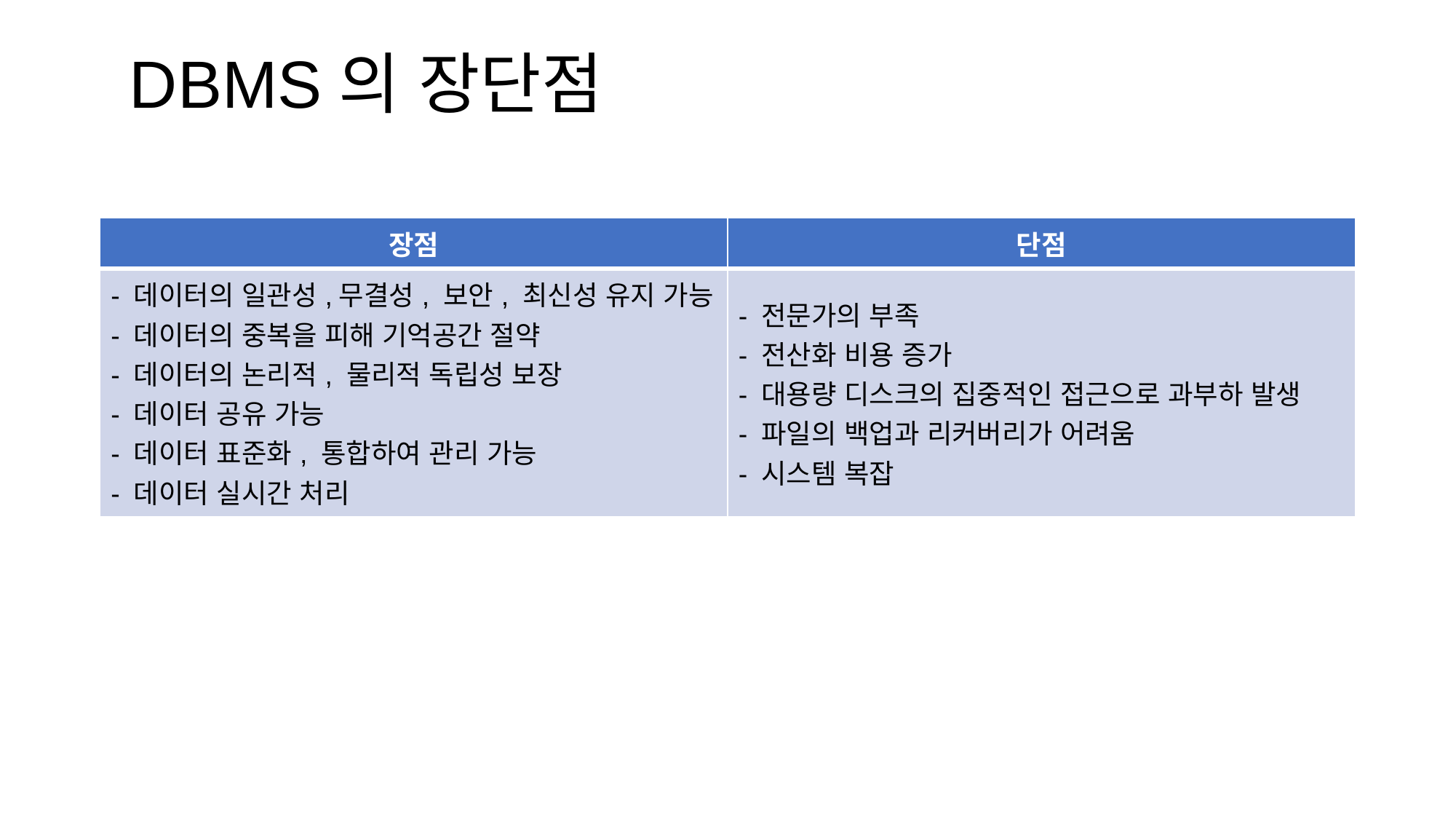

# DBMS의 장단점

| 장점 | 단점 |
| --- | --- |
| - 데이터의 일관성,무결성, 보안, 최신성 유지 가능 - 데이터의 중복을 피해 기억공간 절약 - 데이터의 논리적, 물리적 독립성 보장 - 데이터 공유 가능 - 데이터 표준화, 통합하여 관리 가능 - 데이터 실시간 처리 | - 전문가의 부족 - 전산화 비용 증가 - 대용량 디스크의 집중적인 접근으로 과부하 발생 - 파일의 백업과 리커버리가 어려움 - 시스템 복잡 |